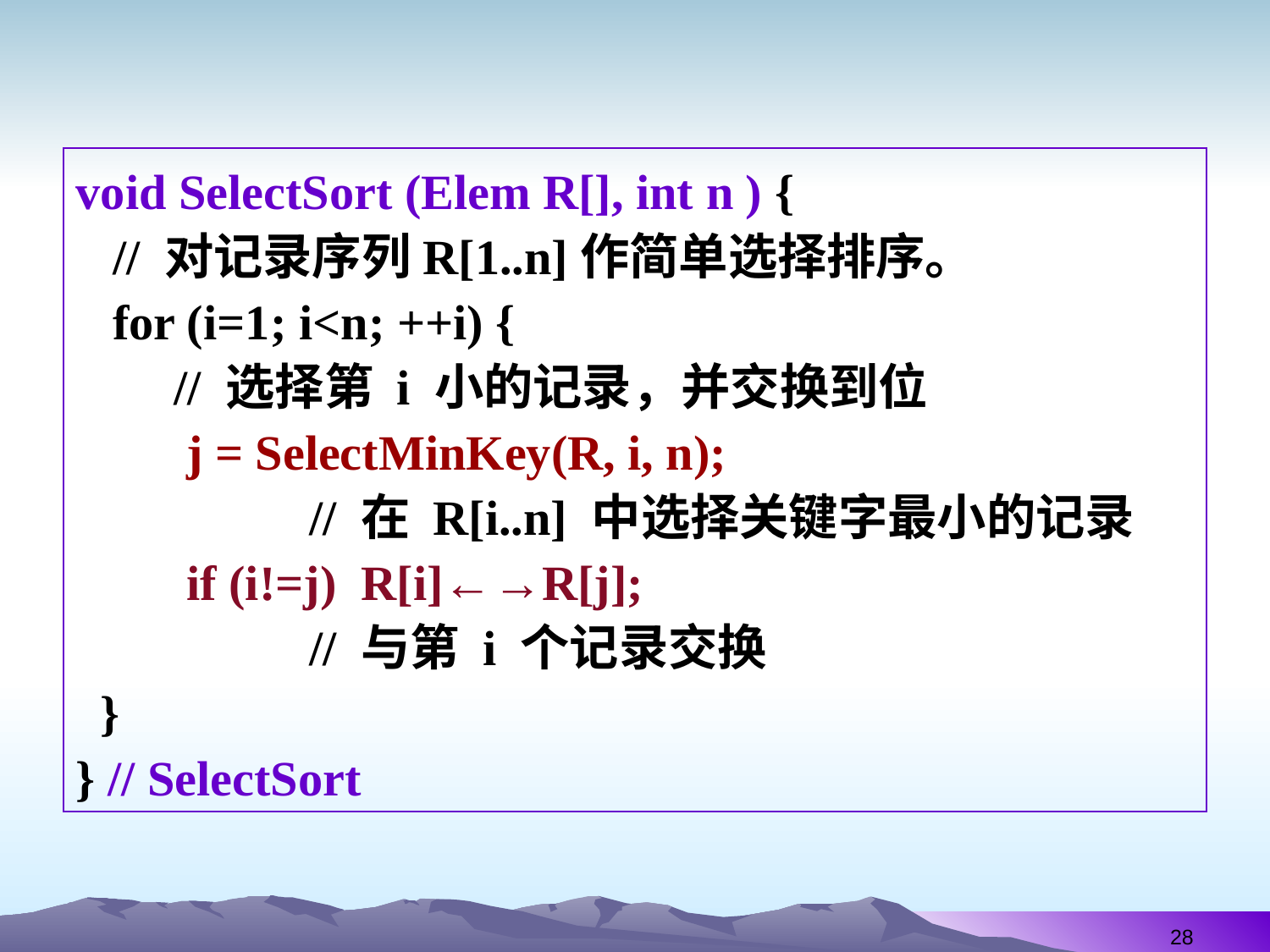

void SelectSort (Elem R[], int n ) {
   // 对记录序列R[1..n]作简单选择排序。
   for (i=1; i<n; ++i) {
        // 选择第 i 小的记录，并交换到位
         j = SelectMinKey(R, i, n);
                   // 在 R[i..n] 中选择关键字最小的记录
         if (i!=j)  R[i]←→R[j];
                   // 与第 i 个记录交换
  }
} // SelectSort
28